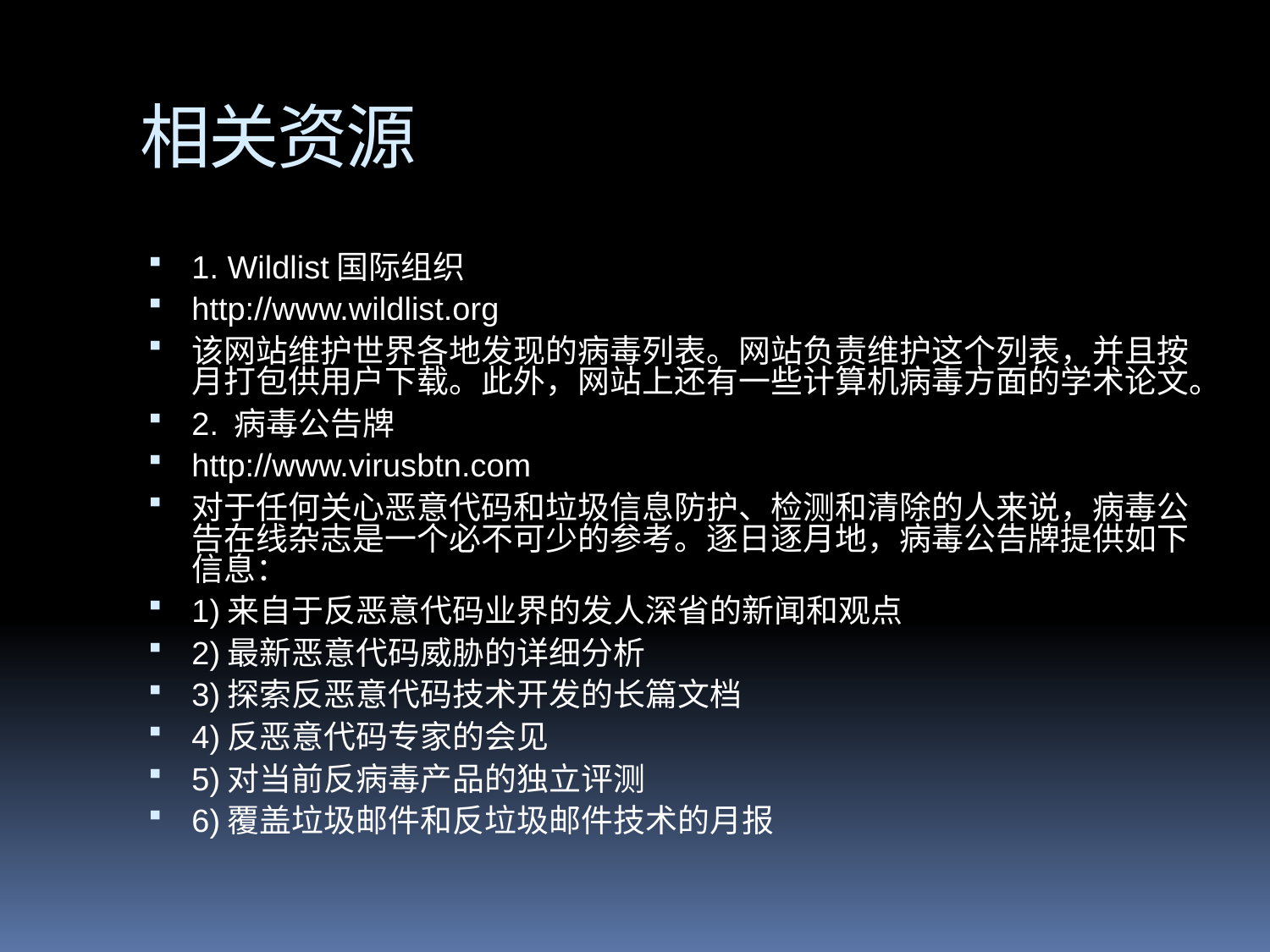

# 相关资源
1. Wildlist国际组织
http://www.wildlist.org
该网站维护世界各地发现的病毒列表。网站负责维护这个列表，并且按月打包供用户下载。此外，网站上还有一些计算机病毒方面的学术论文。
2. 病毒公告牌
http://www.virusbtn.com
对于任何关心恶意代码和垃圾信息防护、检测和清除的人来说，病毒公告在线杂志是一个必不可少的参考。逐日逐月地，病毒公告牌提供如下信息：
1)来自于反恶意代码业界的发人深省的新闻和观点
2)最新恶意代码威胁的详细分析
3)探索反恶意代码技术开发的长篇文档
4)反恶意代码专家的会见
5)对当前反病毒产品的独立评测
6)覆盖垃圾邮件和反垃圾邮件技术的月报